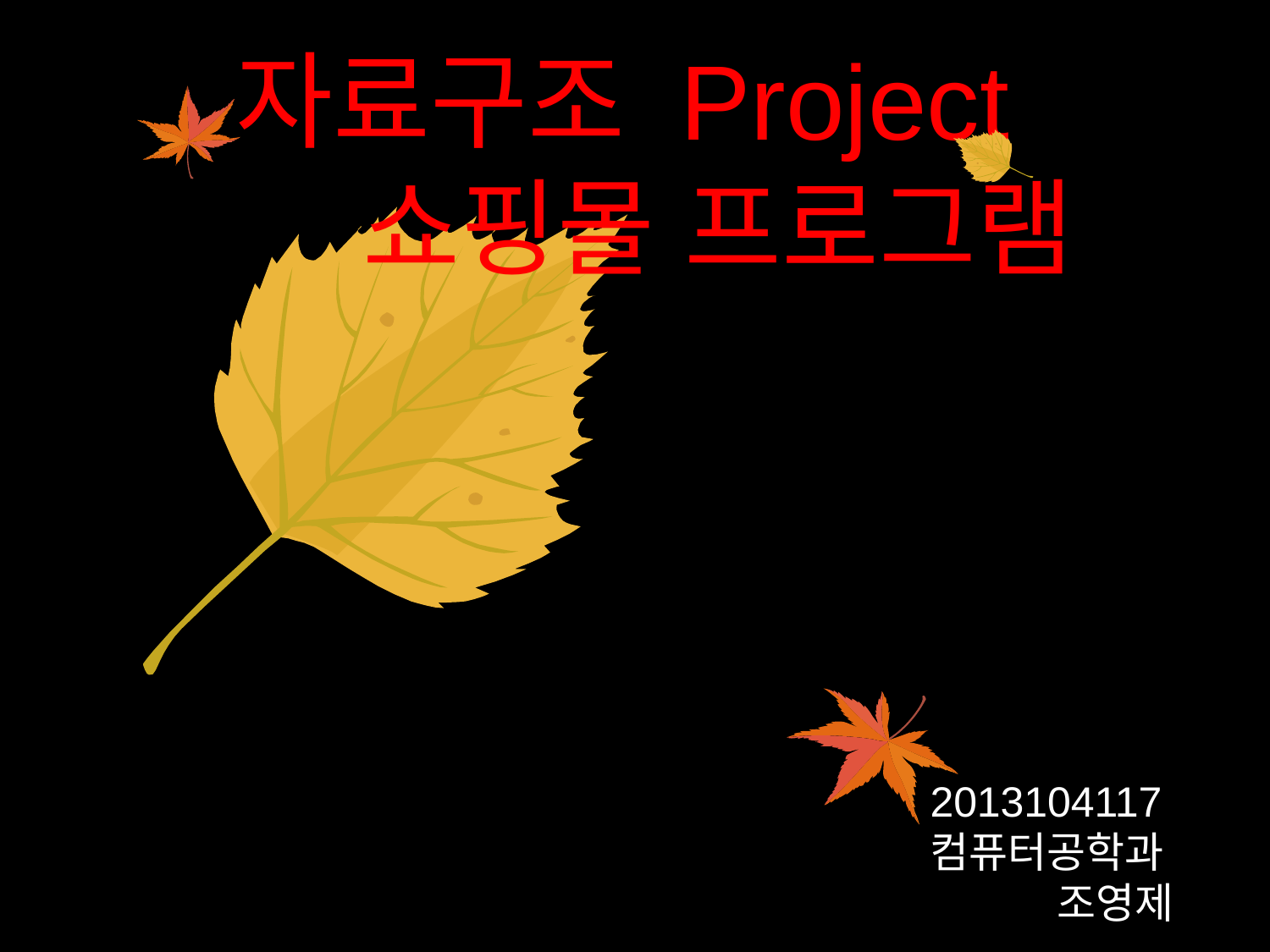

자료구조 Project
	쇼핑몰 프로그램
2013104117
컴퓨터공학과
	조영제